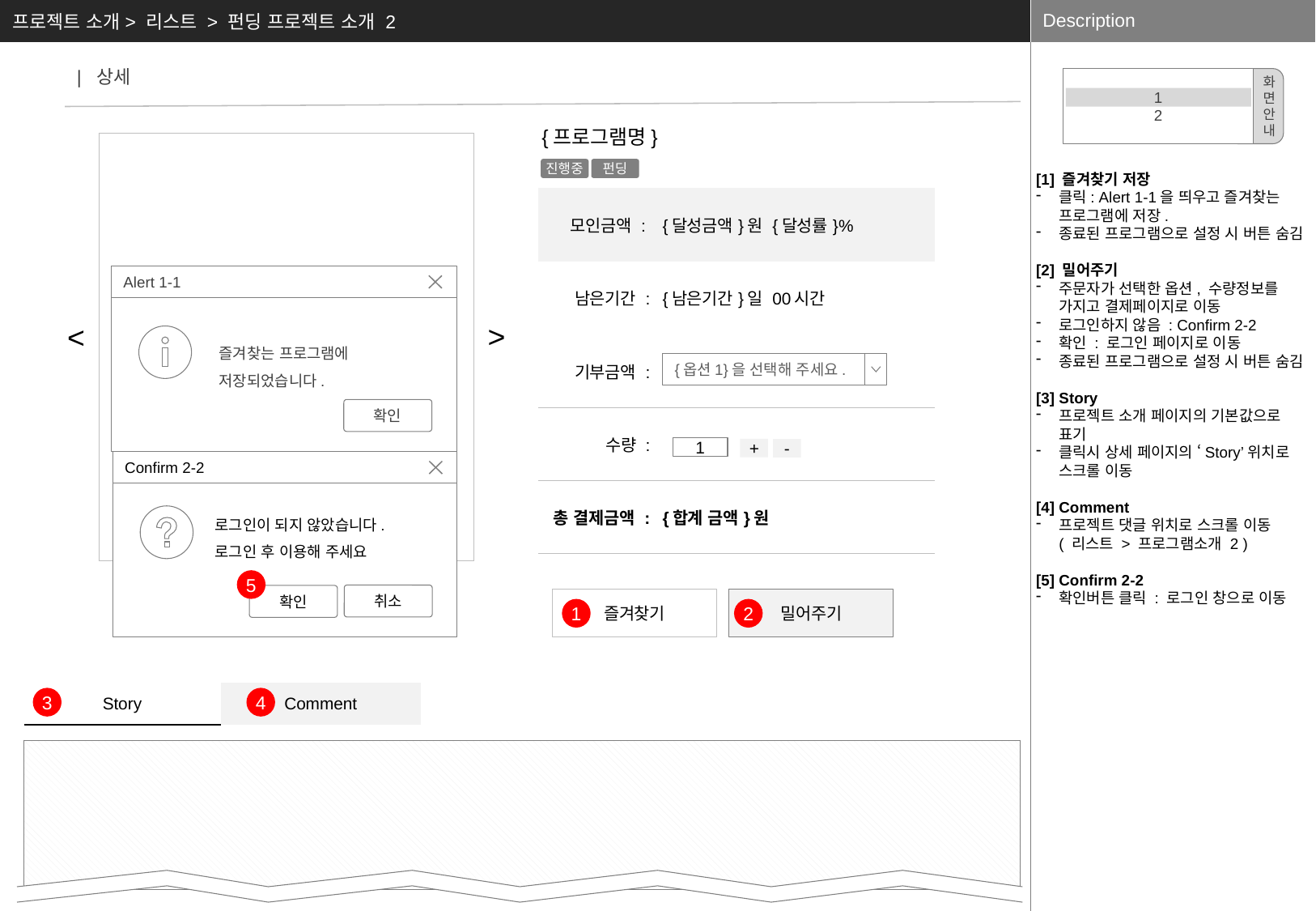

프로젝트 소개> 리스트 > 펀딩 프로젝트 소개 2

[1] 즐겨찾기 저장
클릭: Alert 1-1을 띄우고 즐겨찾는 프로그램에 저장.
종료된 프로그램으로 설정 시 버튼 숨김

[2] 밀어주기
주문자가 선택한 옵션, 수량정보를 가지고 결제페이지로 이동
로그인하지 않음 : Confirm 2-2
확인 : 로그인 페이지로 이동
종료된 프로그램으로 설정 시 버튼 숨김

[3] Story
프로젝트 소개 페이지의 기본값으로 표기
클릭시 상세 페이지의 ‘Story’위치로 스크롤 이동

[4] Comment
프로젝트 댓글 위치로 스크롤 이동   ( 리스트 > 프로그램소개 2 )

[5] Confirm 2-2
확인버튼 클릭 : 로그인 창으로 이동

|  상세
1
2
화
면
안
내

{프로그램명}
|  |
| --- |
진행중
펀딩
| 모인금액 : | {달성금액}원 {달성률}% |
| --- | --- |
| 남은기간 : | {남은기간}일 00시간 |
| 기부금액 : |  |
| 수량 : |  |
| 총 결제금액 : | {합계 금액}원 |
Alert 1-1

즐겨찾는 프로그램에 저장되었습니다.

확인
Cancel
Abort
>
<
{상품 대표 이미지}
{옵션1}을 선택해 주세요.

1
+
-
Confirm 2-2

취소
Abort
로그인이 되지 않았습니다.
로그인 후 이용해 주세요
5
확인
즐겨찾기
밀어주기
1
2
| Story | Comment |
| --- | --- |
3
4
|  |
| --- |
상품 상세 정보 영역